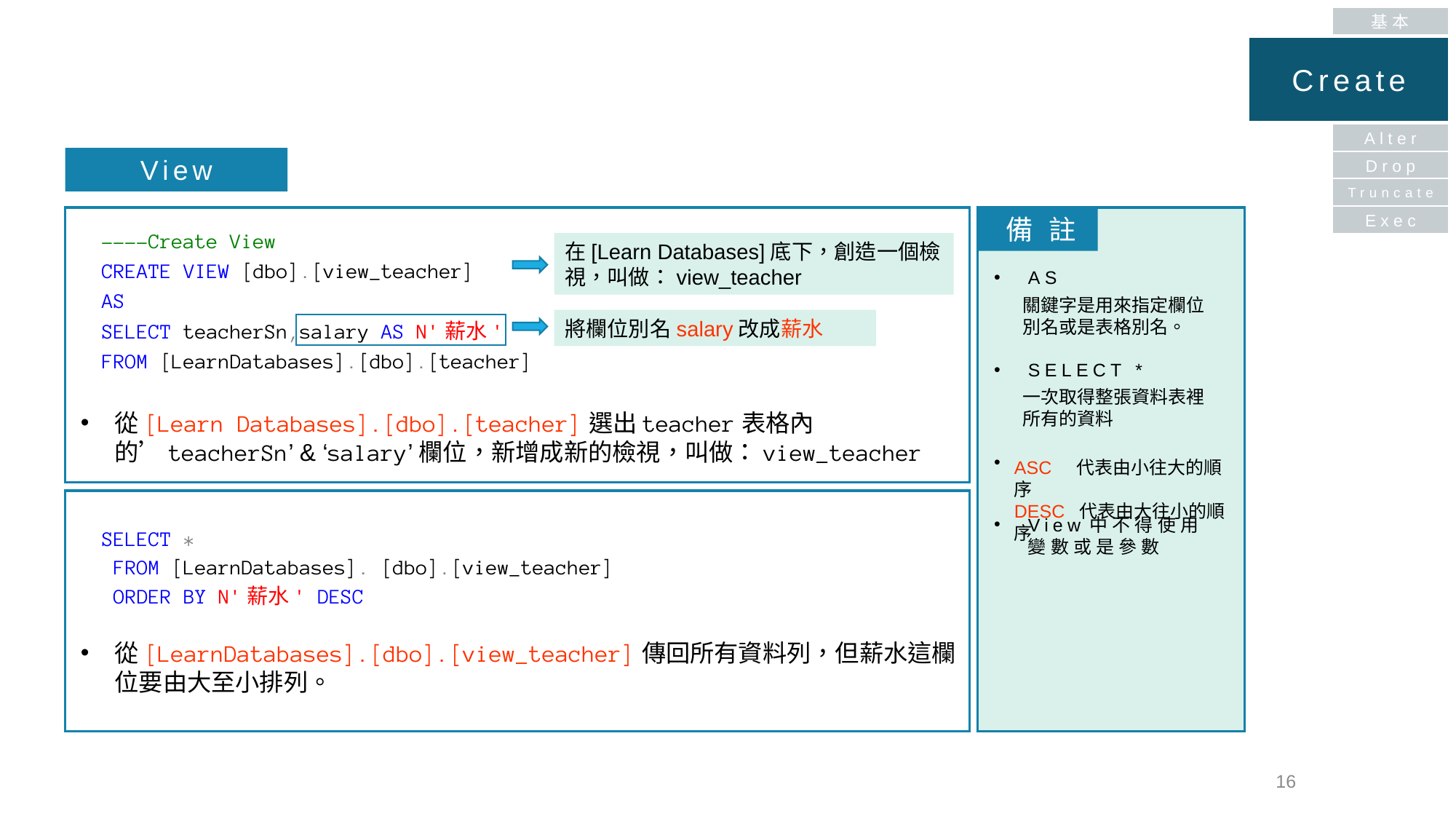

基本
Create
Alter
View
Drop
Truncate
Exec

 備 註
----Create View
CREATE VIEW [dbo].[view_teacher]
AS
SELECT teacherSn,salary AS N'薪水'
FROM [LearnDatabases].[dbo].[teacher]
在[Learn Databases]底下，創造一個檢視，叫做：view_teacher

AS

SELECT *

View中不得使用變數或是參數
關鍵字是用來指定欄位別名或是表格別名。
將欄位別名salary改成薪水

一次取得整張資料表裡所有的資料
從[Learn Databases].[dbo].[teacher]選出teacher表格內的’teacherSn’ & ‘salary’欄位，新增成新的檢視，叫做：view_teacher

ASC    代表由小往大的順序
DESC  代表由大往小的順序

SELECT *
 FROM [LearnDatabases]. [dbo].[view_teacher]
 ORDER BY N'薪水' DESC
從[LearnDatabases].[dbo].[view_teacher]傳回所有資料列，但薪水這欄位要由大至小排列。
16